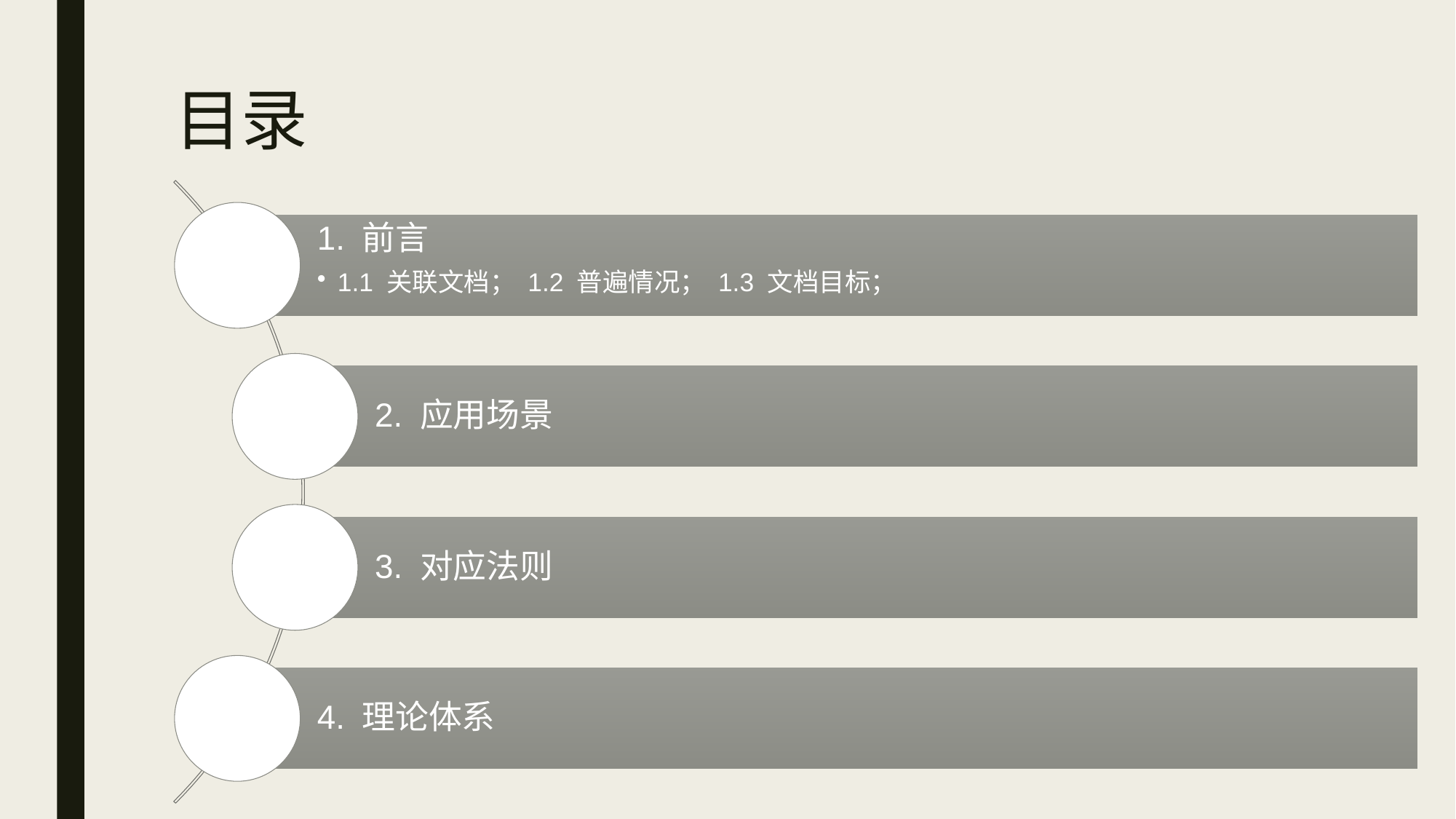

# 目录
1. 前言
1.1 关联文档； 1.2 普遍情况； 1.3 文档目标；
2. 应用场景
3. 对应法则
4. 理论体系